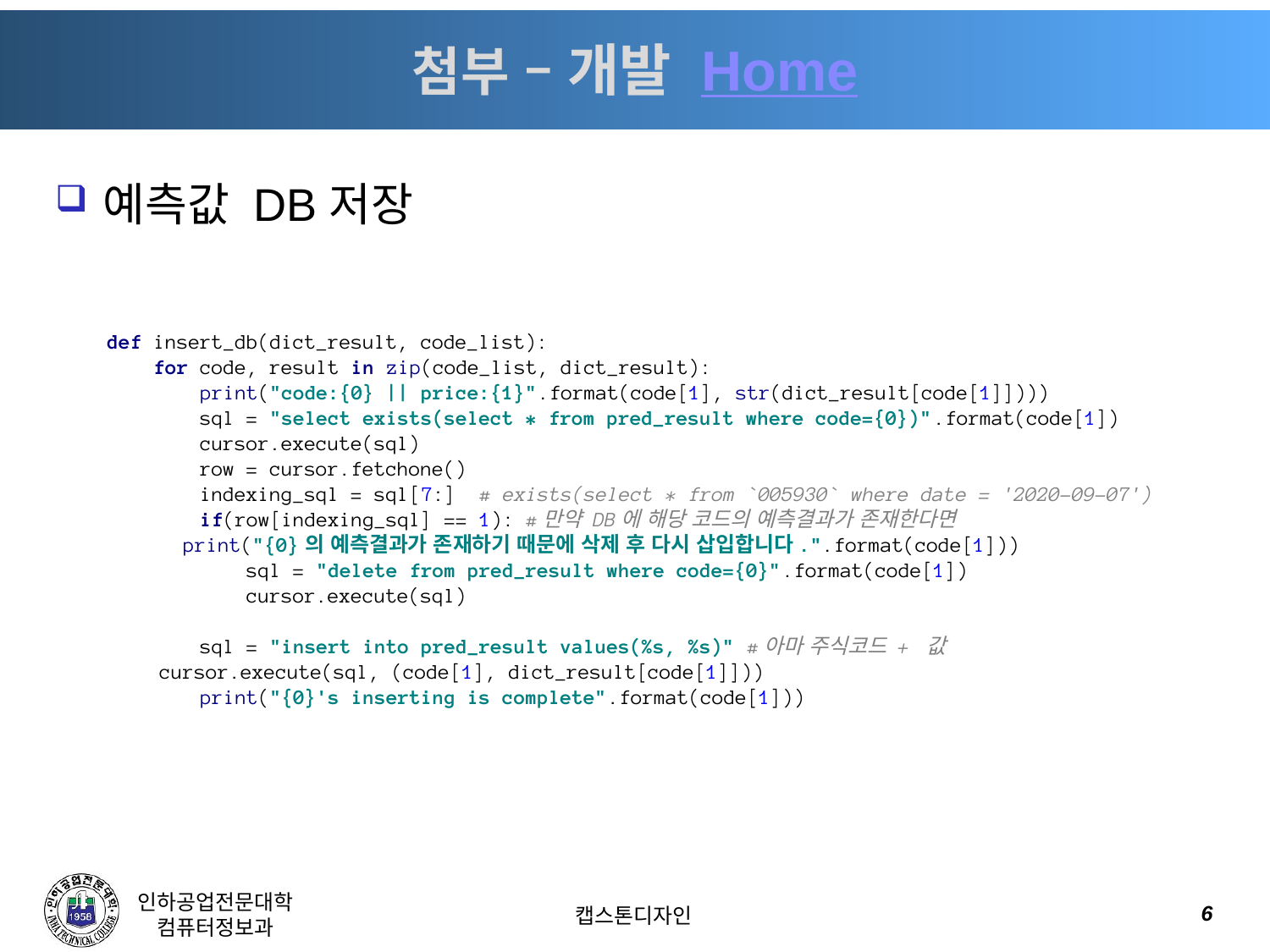

# 첨부 – 개발 Home
예측값 DB저장

def insert_db(dict_result, code_list):
    for code, result in zip(code_list, dict_result):
        print("code:{0} || price:{1}".format(code[1], str(dict_result[code[1]])))
        sql = "select exists(select * from pred_result where code={0})".format(code[1])
        cursor.execute(sql)
        row = cursor.fetchone()
        indexing_sql = sql[7:]  # exists(select * from `005930` where date = '2020-09-07')
        if(row[indexing_sql] == 1): #만약 DB에 해당 코드의 예측결과가 존재한다면
            print("{0}의 예측결과가 존재하기 때문에 삭제 후 다시 삽입합니다.".format(code[1]))
            sql = "delete from pred_result where code={0}".format(code[1])
            cursor.execute(sql)
        sql = "insert into pred_result values(%s, %s)" #아마 주식코드 + 값
        cursor.execute(sql, (code[1], dict_result[code[1]]))
        print("{0}'s inserting is complete".format(code[1]))